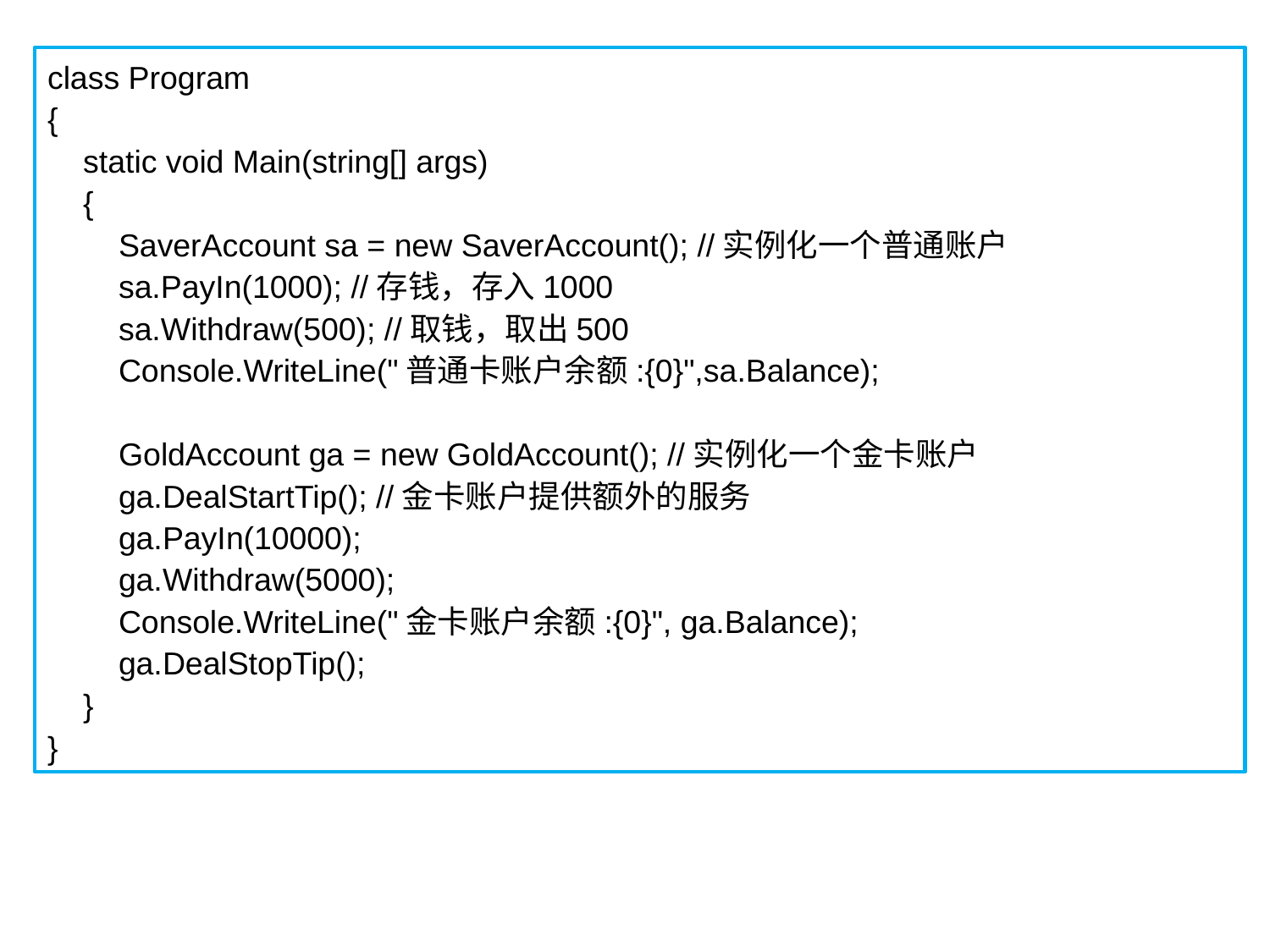

class Program
{
    static void Main(string[] args)
    {
        SaverAccount sa = new SaverAccount(); //实例化一个普通账户
        sa.PayIn(1000); //存钱，存入1000
        sa.Withdraw(500); //取钱，取出500
        Console.WriteLine("普通卡账户余额:{0}",sa.Balance);

        GoldAccount ga = new GoldAccount(); //实例化一个金卡账户
        ga.DealStartTip(); //金卡账户提供额外的服务
        ga.PayIn(10000);
        ga.Withdraw(5000);
        Console.WriteLine("金卡账户余额:{0}", ga.Balance);
        ga.DealStopTip();
    }
}